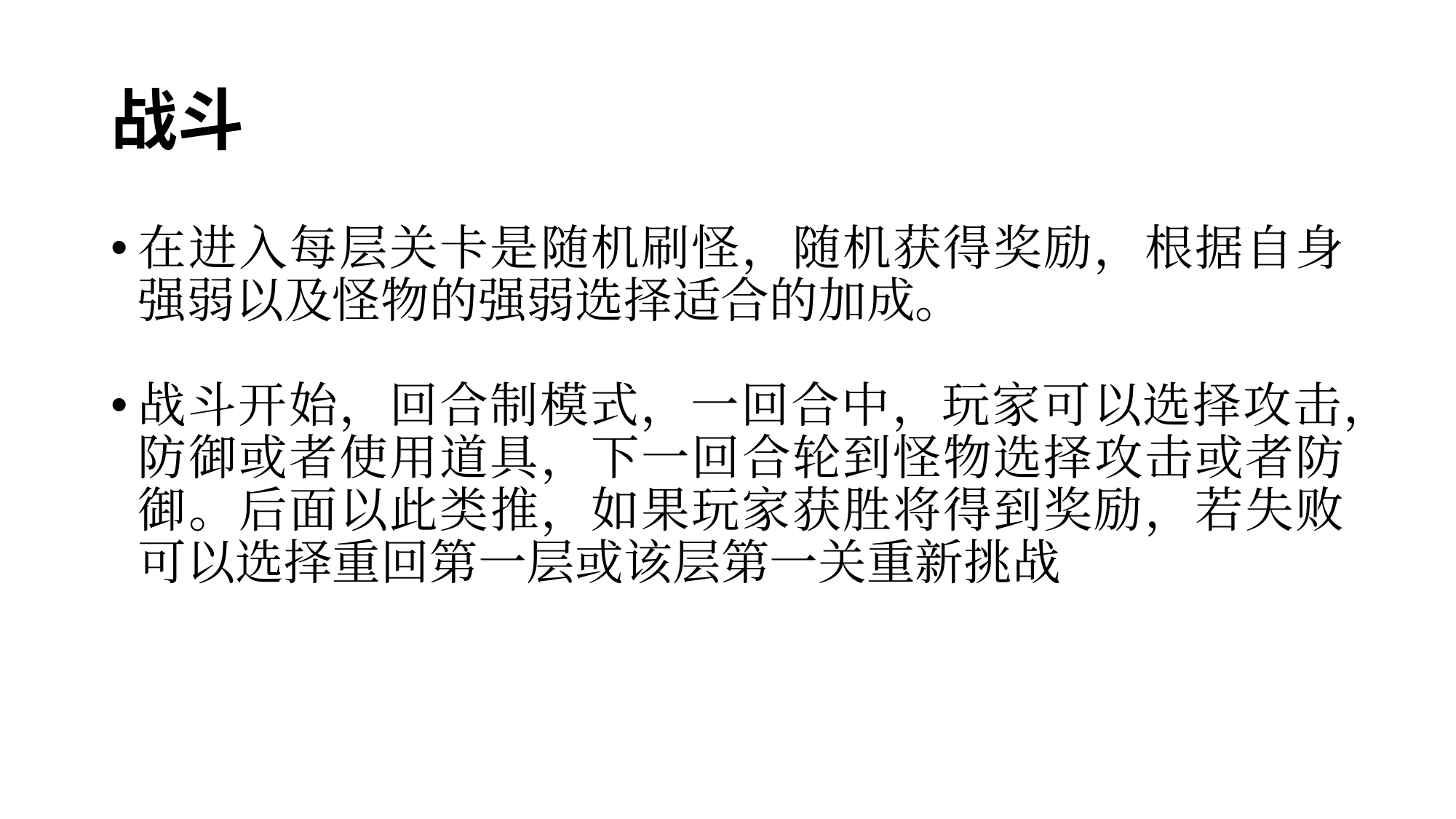

# 战斗
在进入每层关卡是随机刷怪，随机获得奖励，根据自身强弱以及怪物的强弱选择适合的加成。

战斗开始，回合制模式，一回合中，玩家可以选择攻击，防御或者使用道具，下一回合轮到怪物选择攻击或者防御。后面以此类推，如果玩家获胜将得到奖励，若失败可以选择重回第一层或该层第一关重新挑战